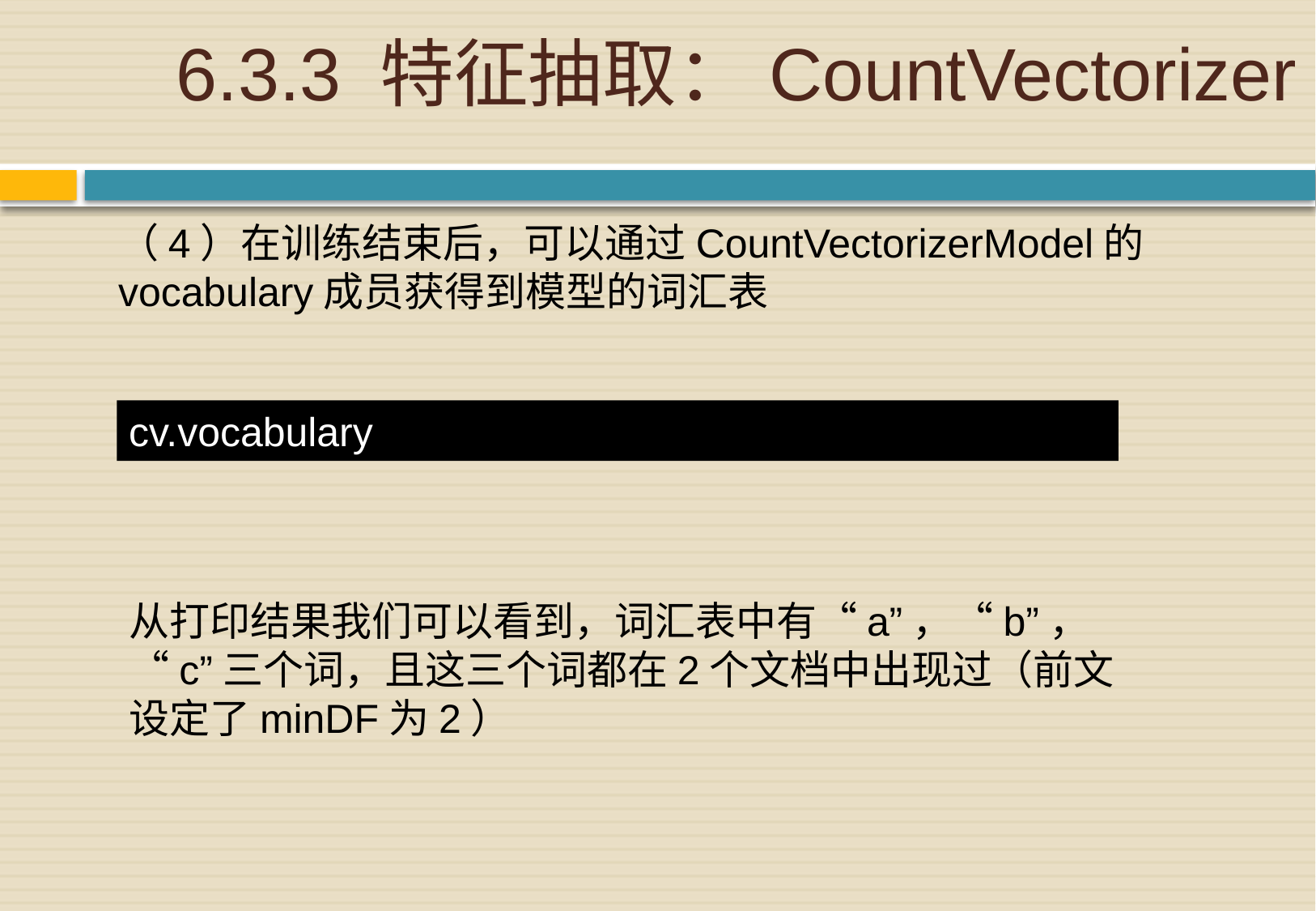

# 6.3.3 特征抽取：CountVectorizer
（4）在训练结束后，可以通过CountVectorizerModel的vocabulary成员获得到模型的词汇表
cv.vocabulary
从打印结果我们可以看到，词汇表中有“a”，“b”，“c”三个词，且这三个词都在2个文档中出现过（前文设定了minDF为2）